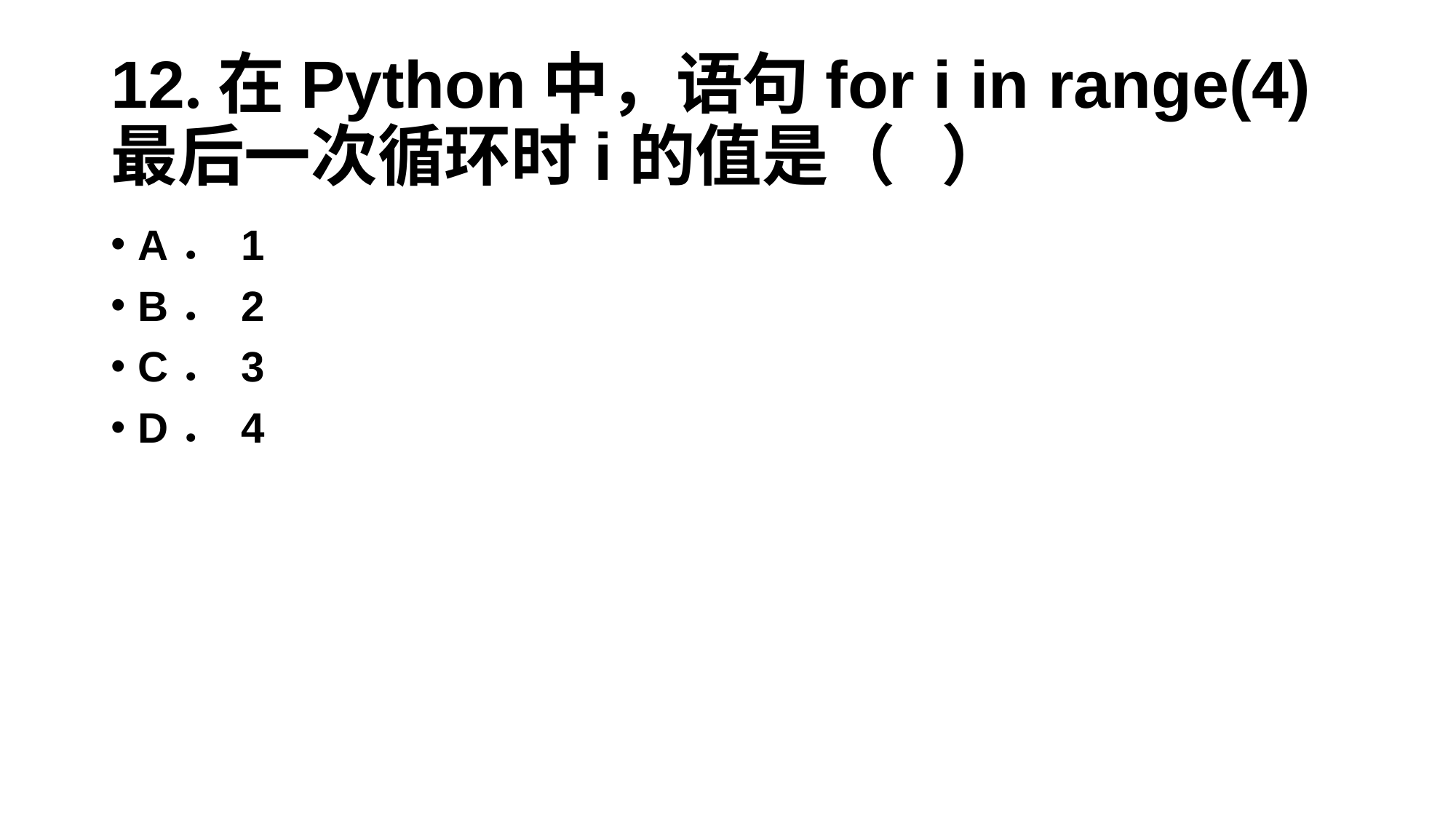

# 12.在Python中，语句for i in range(4)最后一次循环时i的值是（   ）
A． 1
B． 2
C． 3
D． 4